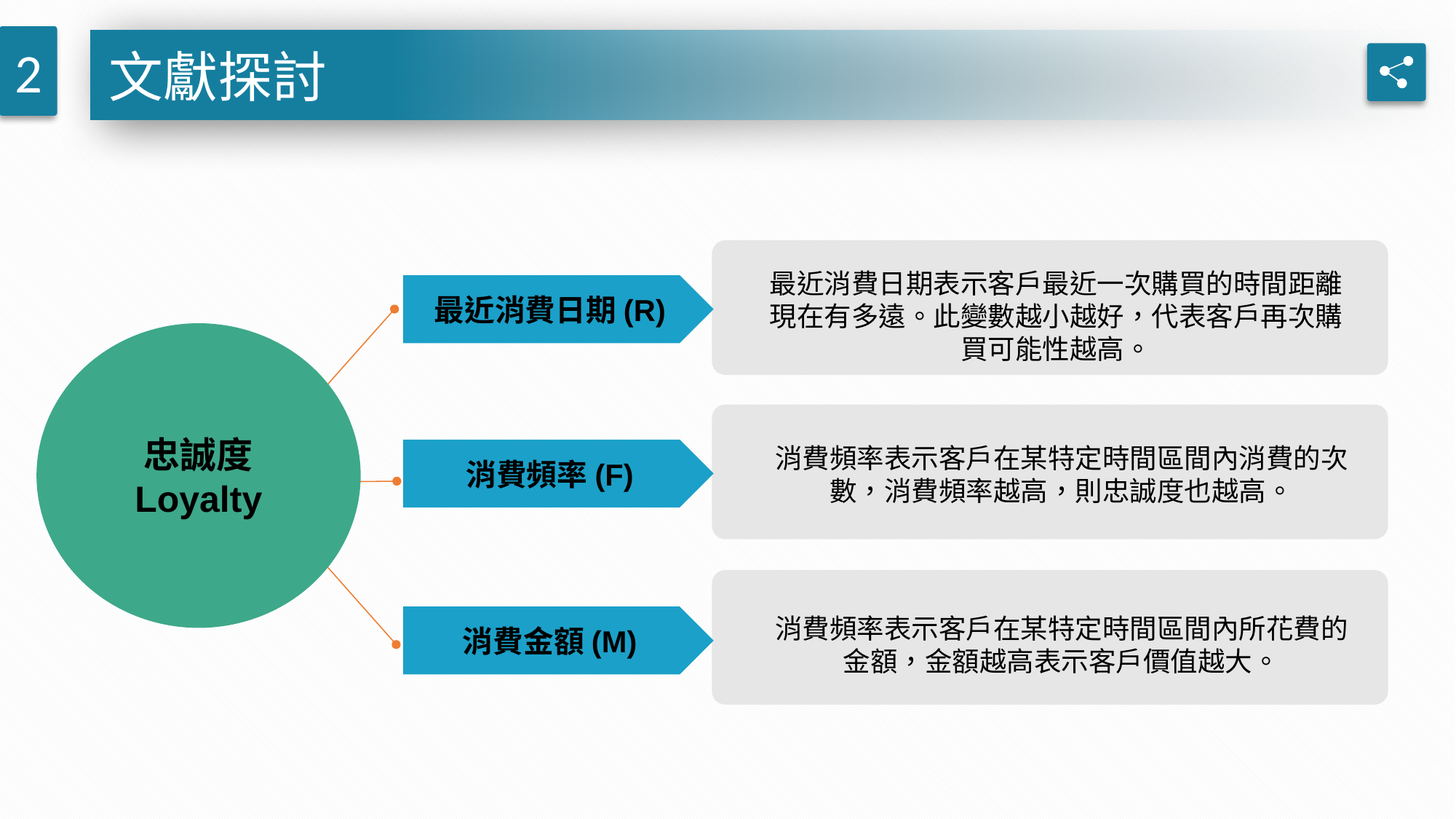

2

文獻探討

最近消費日期(R)
最近消費日期表示客戶最近一次購買的時間距離現在有多遠。此變數越小越好，代表客戶再次購買可能性越高。

忠誠度
Loyalty

消費頻率(F)
消費頻率表示客戶在某特定時間區間內消費的次數，消費頻率越高，則忠誠度也越高。

消費金額(M)
消費頻率表示客戶在某特定時間區間內所花費的金額，金額越高表示客戶價值越大。